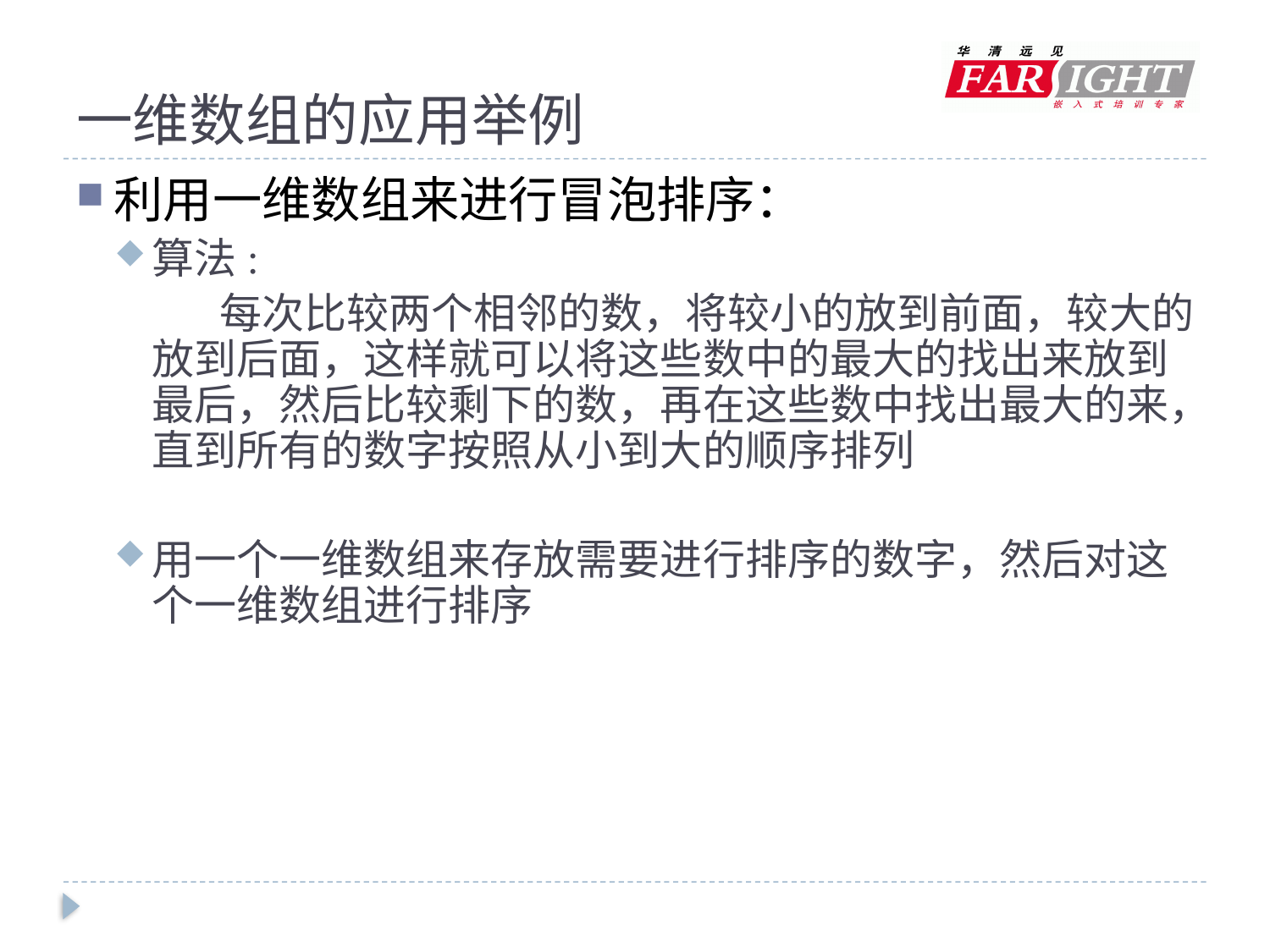

# 一维数组的应用举例
利用一维数组来进行冒泡排序：
算法:
          每次比较两个相邻的数，将较小的放到前面，较大的放到后面，这样就可以将这些数中的最大的找出来放到最后，然后比较剩下的数，再在这些数中找出最大的来，直到所有的数字按照从小到大的顺序排列

用一个一维数组来存放需要进行排序的数字，然后对这个一维数组进行排序